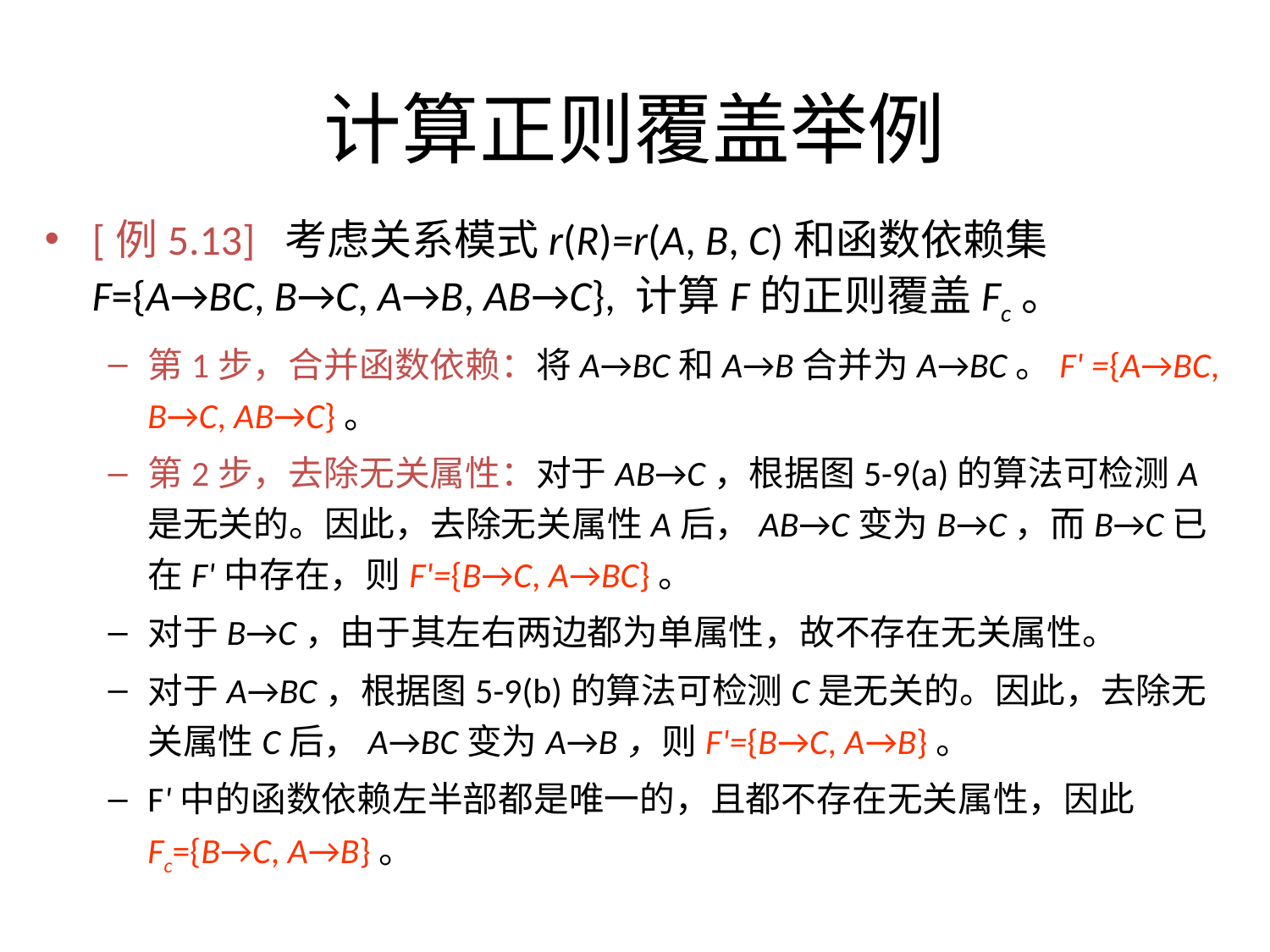

# 计算正则覆盖举例
[例5.13]  考虑关系模式r(R)=r(A, B, C)和函数依赖集F={A→BC, B→C, A→B, AB→C}, 计算F的正则覆盖Fc。
第1步，合并函数依赖：将A→BC和A→B合并为A→BC。F' ={A→BC, B→C, AB→C}。
第2步，去除无关属性：对于AB→C，根据图5-9(a)的算法可检测A是无关的。因此，去除无关属性A后，AB→C变为B→C，而B→C已在F'中存在，则F'={B→C, A→BC}。
对于B→C，由于其左右两边都为单属性，故不存在无关属性。
对于A→BC，根据图5-9(b)的算法可检测C是无关的。因此，去除无关属性C后，A→BC变为A→B，则F'={B→C, A→B}。
F'中的函数依赖左半部都是唯一的，且都不存在无关属性，因此Fc={B→C, A→B}。